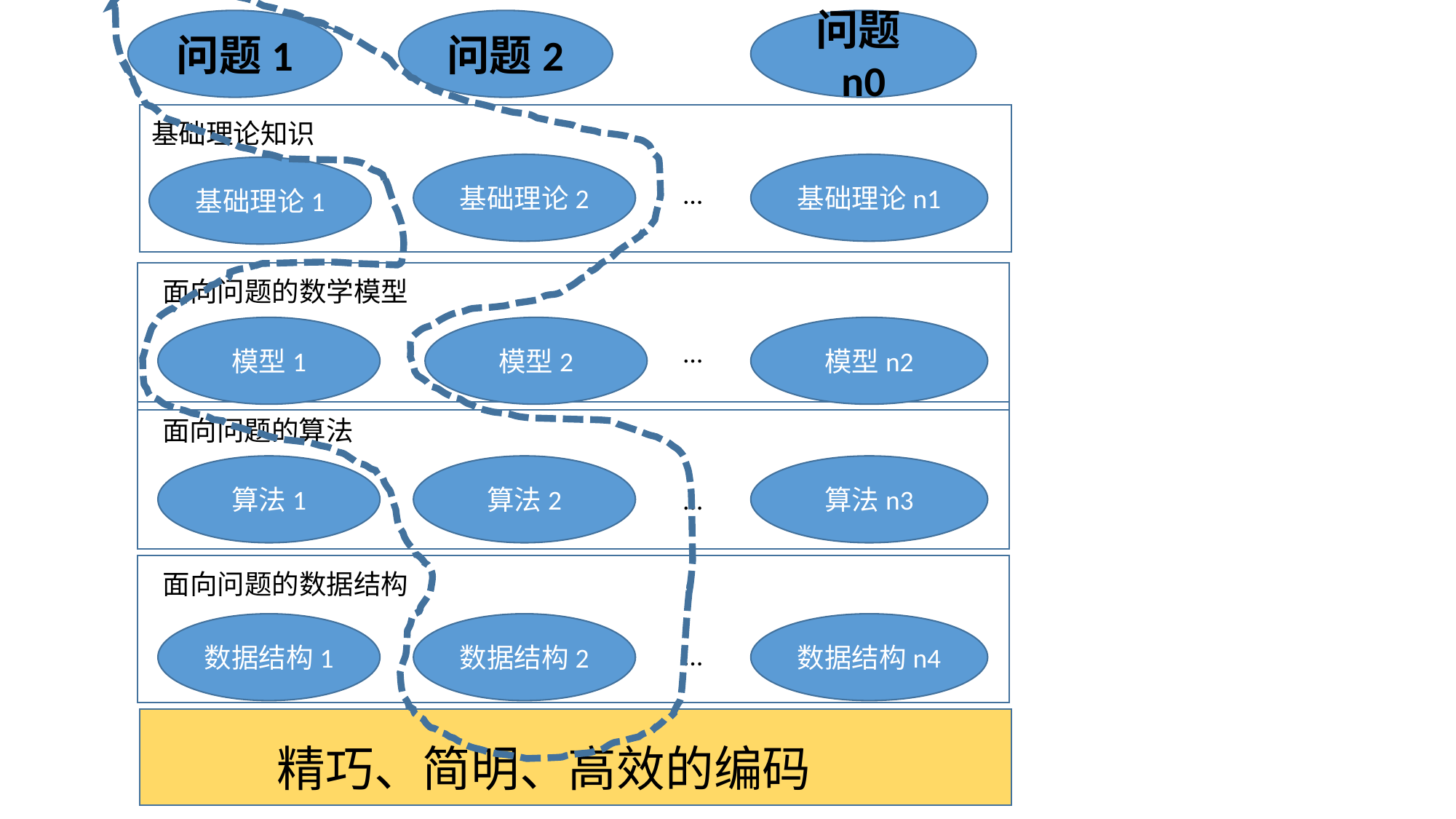

问题1
问题2
问题n0

基础理论知识
基础理论2
基础理论n1
基础理论1
…

面向问题的数学模型
模型1
模型2
模型n2
…

面向问题的算法
算法1
算法2
算法n3
…

面向问题的数据结构
数据结构1
数据结构2
数据结构n4
…

精巧、简明、高效的编码